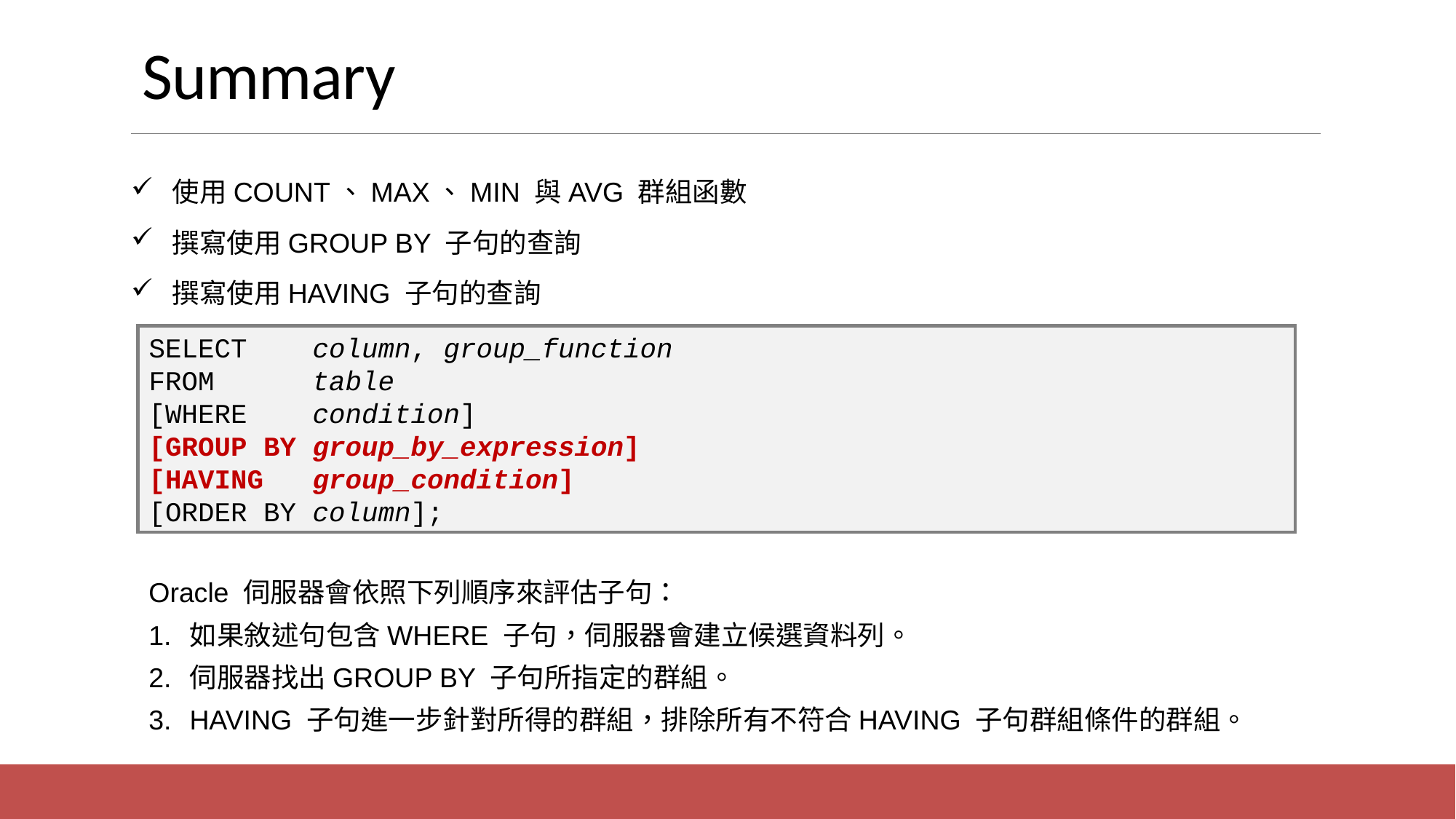

# Summary
  使用COUNT、MAX、MIN 與AVG 群組函數
  撰寫使用GROUP BY 子句的查詢
  撰寫使用HAVING 子句的查詢
SELECT    column, group_function
FROM      table
[WHERE    condition]
[GROUP BY group_by_expression]
[HAVING   group_condition]
[ORDER BY column];
Oracle 伺服器會依照下列順序來評估子句：
如果敘述句包含WHERE 子句，伺服器會建立候選資料列。
伺服器找出GROUP BY 子句所指定的群組。
HAVING 子句進一步針對所得的群組，排除所有不符合HAVING 子句群組條件的群組。